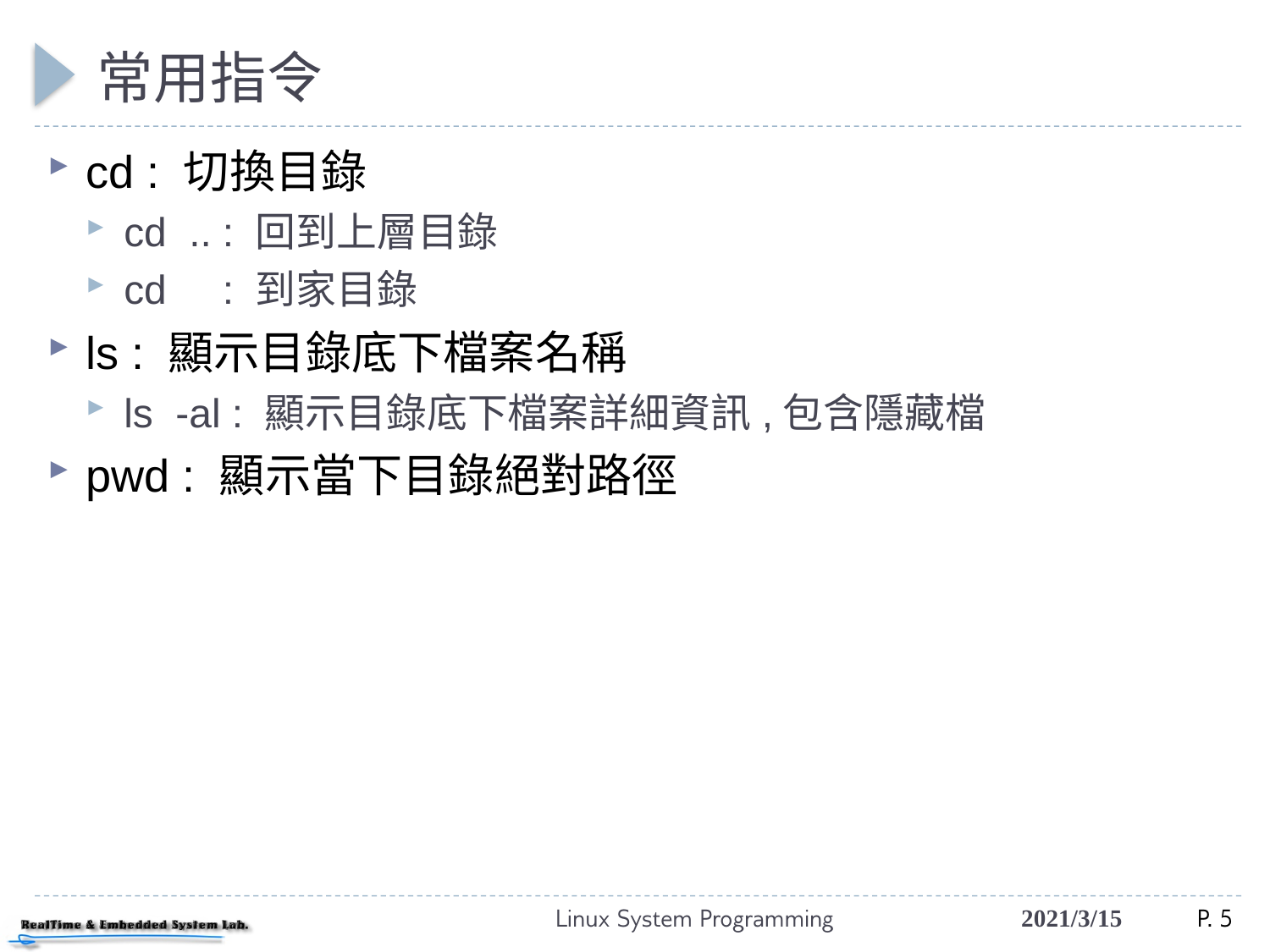

# 常用指令
cd : 切換目錄
cd  .. : 回到上層目錄
cd     : 到家目錄
ls : 顯示目錄底下檔案名稱
ls  -al : 顯示目錄底下檔案詳細資訊,包含隱藏檔
pwd : 顯示當下目錄絕對路徑
Linux System Programming
2021/3/15